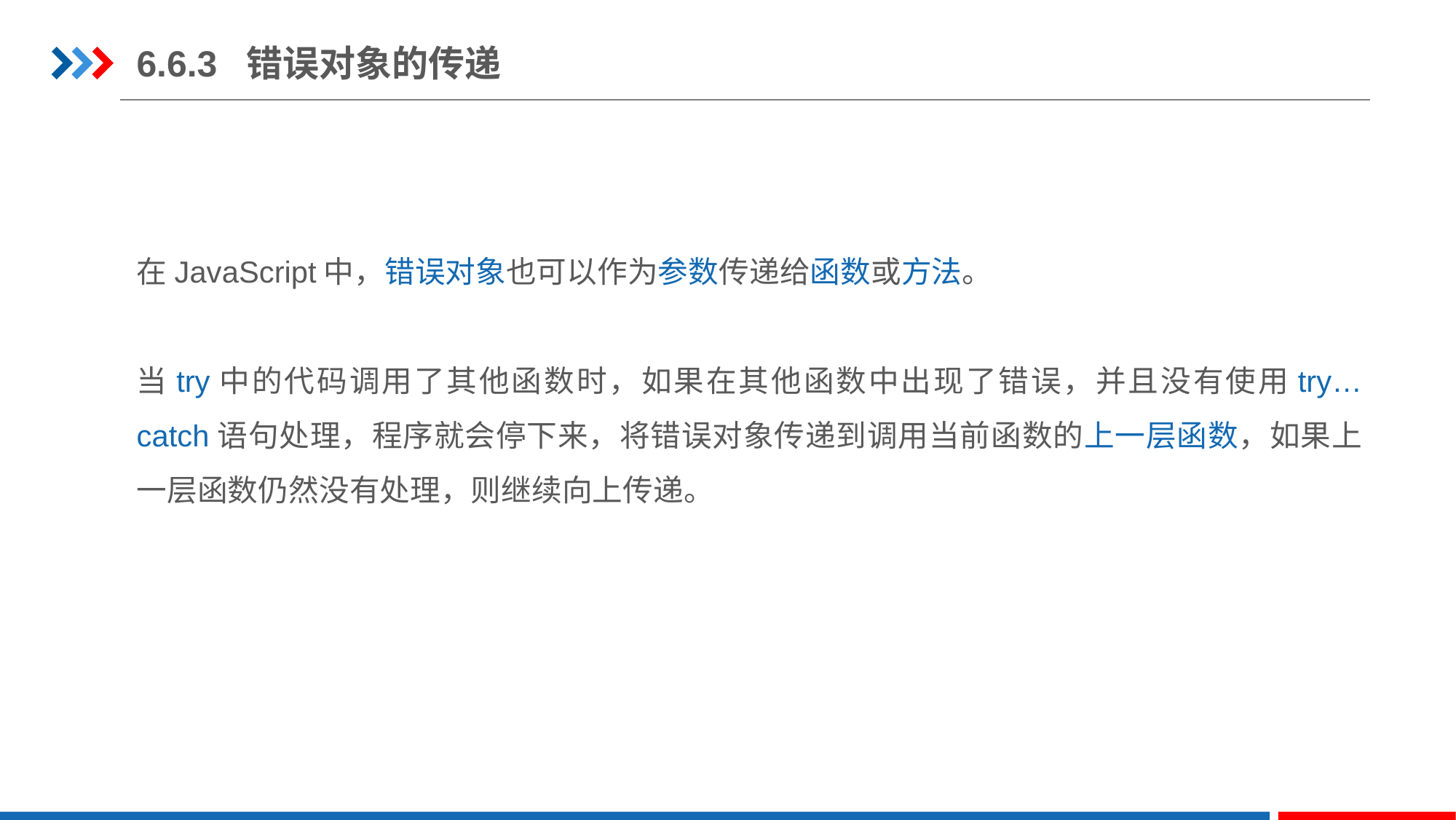

6.6.3  错误对象的传递
在JavaScript中，错误对象也可以作为参数传递给函数或方法。

当try中的代码调用了其他函数时，如果在其他函数中出现了错误，并且没有使用try…catch语句处理，程序就会停下来，将错误对象传递到调用当前函数的上一层函数，如果上一层函数仍然没有处理，则继续向上传递。